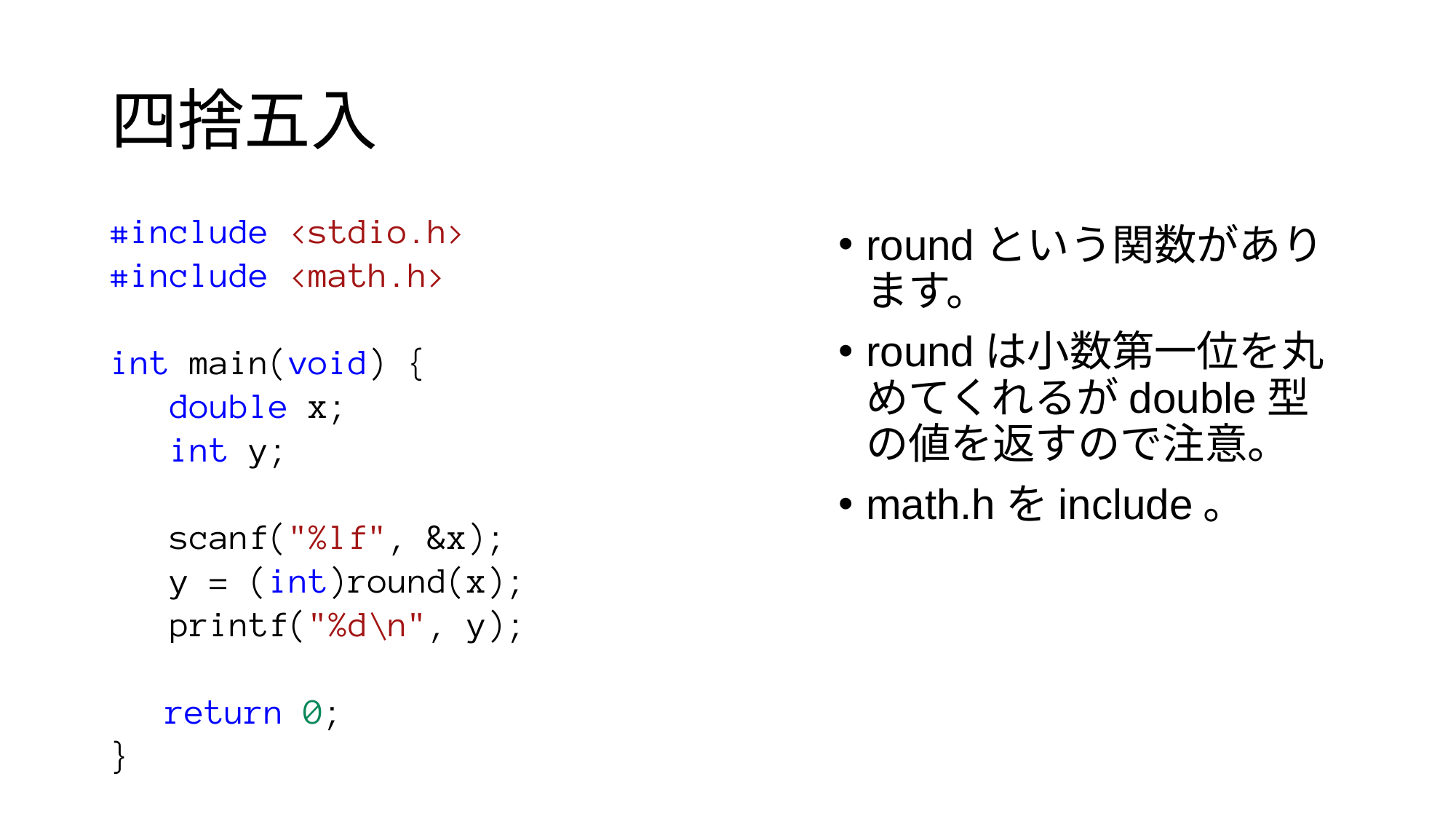

# 四捨五入
#include <stdio.h>
#include <math.h>
int main(void) {
   double x;
   int y;
   scanf("%lf", &x);
   y = (int)round(x);
   printf("%d\n", y);
return 0;
}
roundという関数があります。
roundは小数第一位を丸めてくれるがdouble型の値を返すので注意。
math.hをinclude。